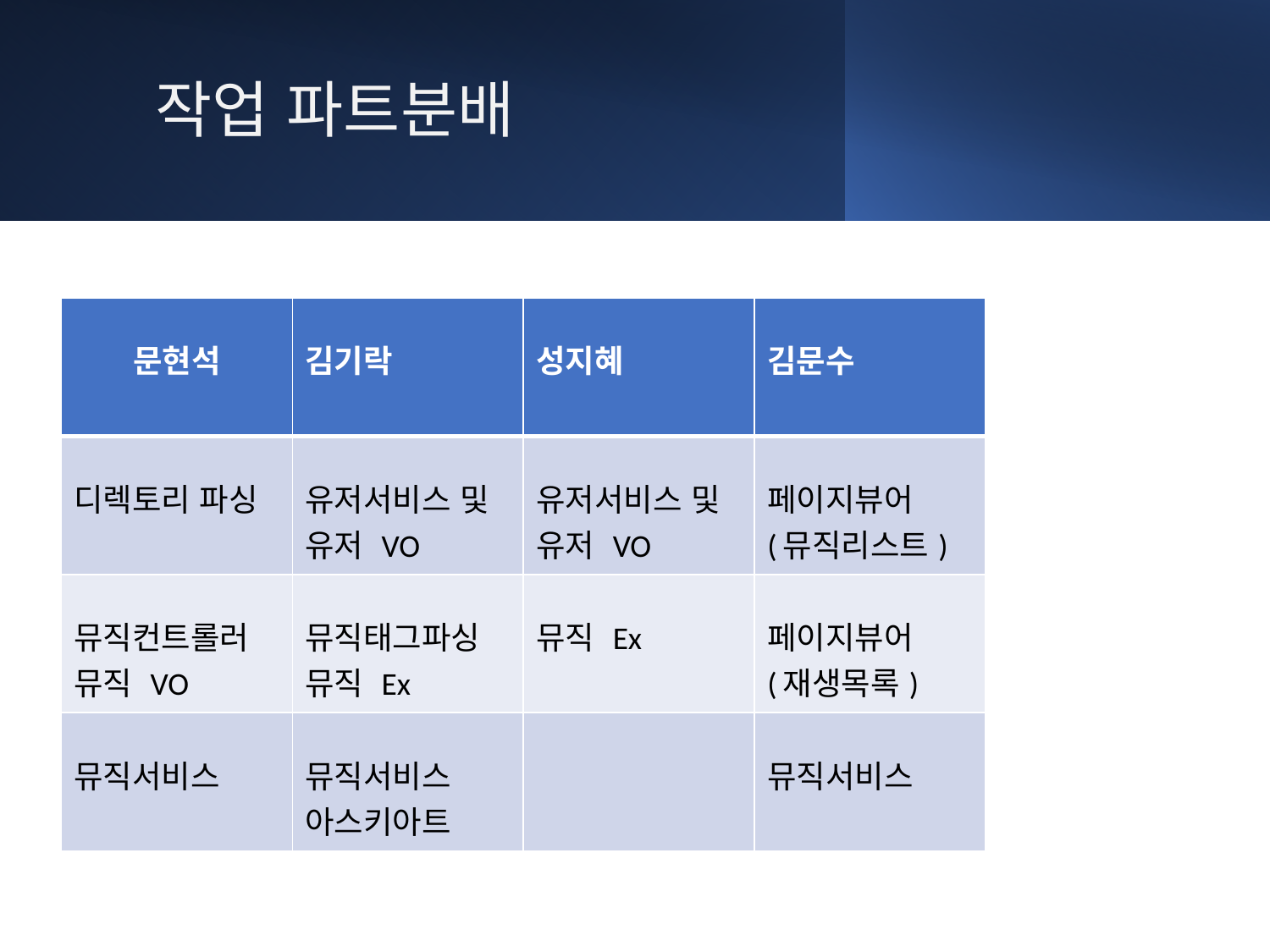

작업 파트분배
| 문현석 | 김기락 | 성지혜 | 김문수 |
| --- | --- | --- | --- |
| 디렉토리 파싱 | 유저서비스 및 유저 VO | 유저서비스 및 유저 VO | 페이지뷰어 (뮤직리스트) |
| 뮤직컨트롤러 뮤직 VO | 뮤직태그파싱 뮤직 Ex | 뮤직 Ex | 페이지뷰어 (재생목록) |
| 뮤직서비스 | 뮤직서비스 아스키아트 |  | 뮤직서비스 |